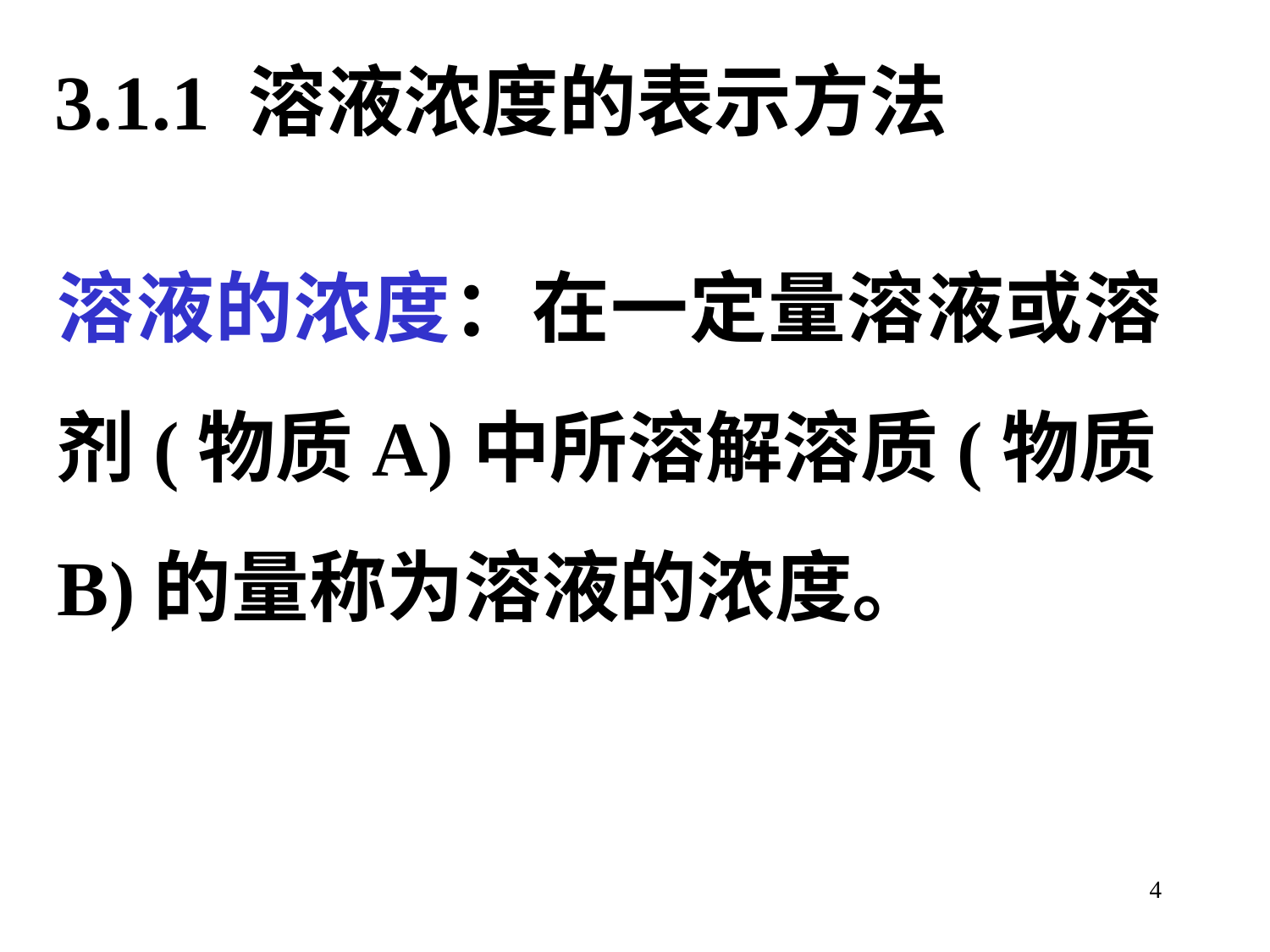

3.1.1 溶液浓度的表示方法
溶液的浓度：在一定量溶液或溶剂(物质A)中所溶解溶质(物质B)的量称为溶液的浓度。
4